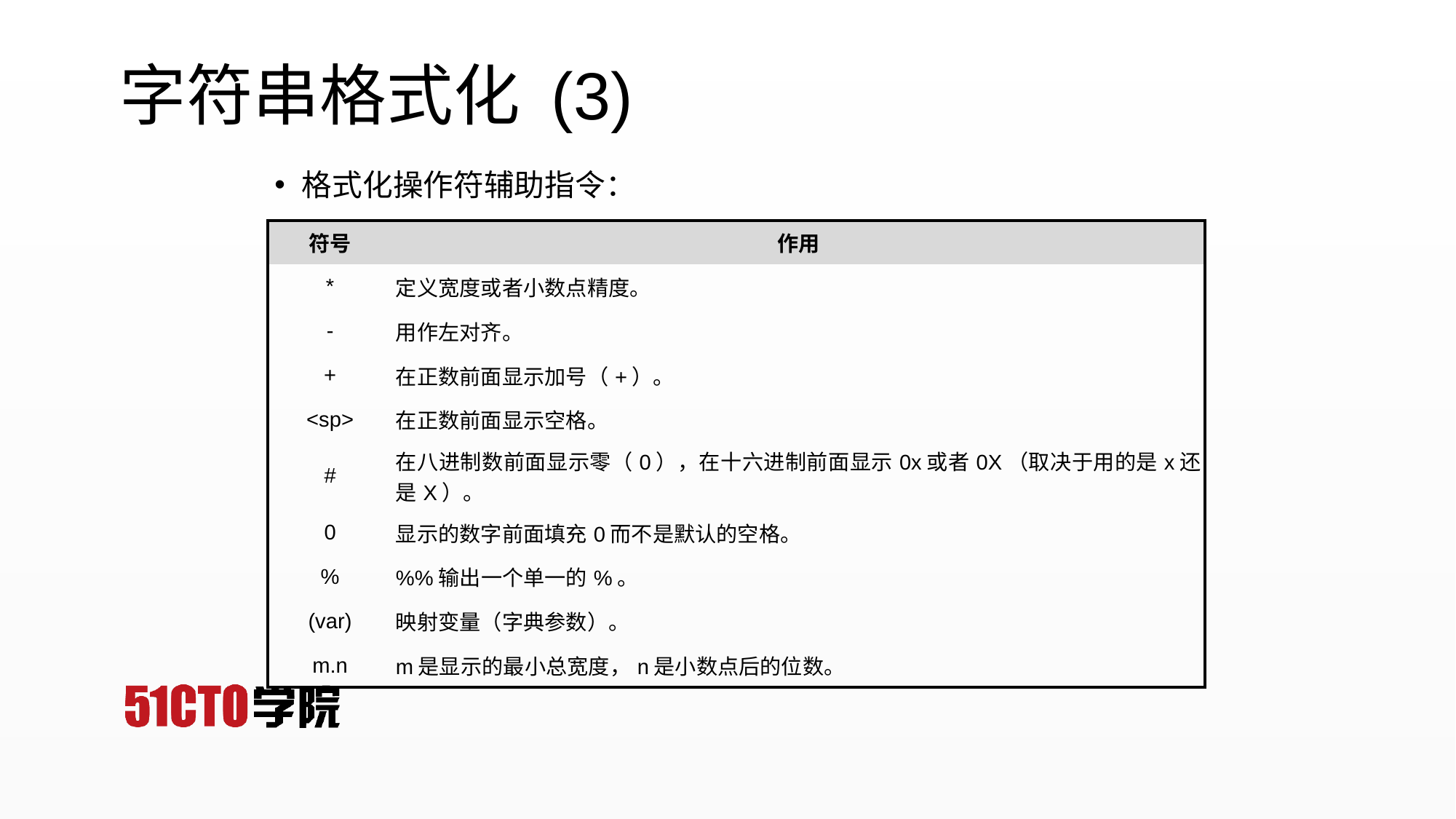

# 字符串格式化 (3)
格式化操作符辅助指令：
| 符号 | 作用 |
| --- | --- |
| \* | 定义宽度或者小数点精度。 |
| - | 用作左对齐。 |
| + | 在正数前面显示加号（+）。 |
| <sp> | 在正数前面显示空格。 |
| # | 在八进制数前面显示零（0），在十六进制前面显示0x或者0X（取决于用的是x还是X）。 |
| 0 | 显示的数字前面填充0而不是默认的空格。 |
| % | %%输出一个单一的%。 |
| (var) | 映射变量（字典参数）。 |
| m.n | m是显示的最小总宽度，n是小数点后的位数。 |